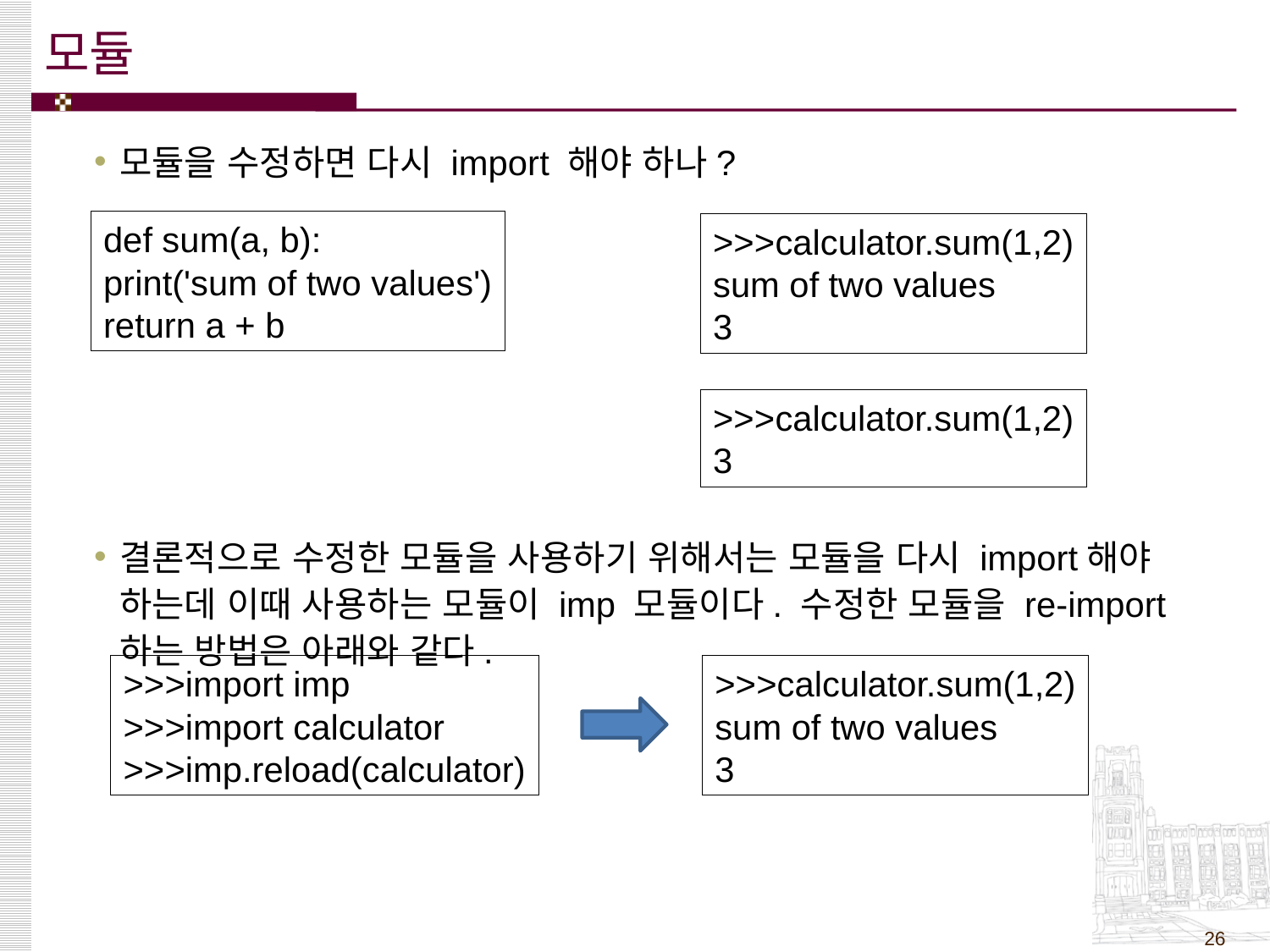

# 모듈
모듈을 수정하면 다시 import 해야 하나?

결론적으로 수정한 모듈을 사용하기 위해서는 모듈을 다시 import해야 하는데 이때 사용하는 모듈이 imp 모듈이다. 수정한 모듈을 re-import하는 방법은 아래와 같다.
def sum(a, b):
print('sum of two values')
return a + b
>>>calculator.sum(1,2)
sum of two values
3
>>>calculator.sum(1,2)
3
>>>import imp
>>>import calculator
>>>imp.reload(calculator)
>>>calculator.sum(1,2)
sum of two values
3